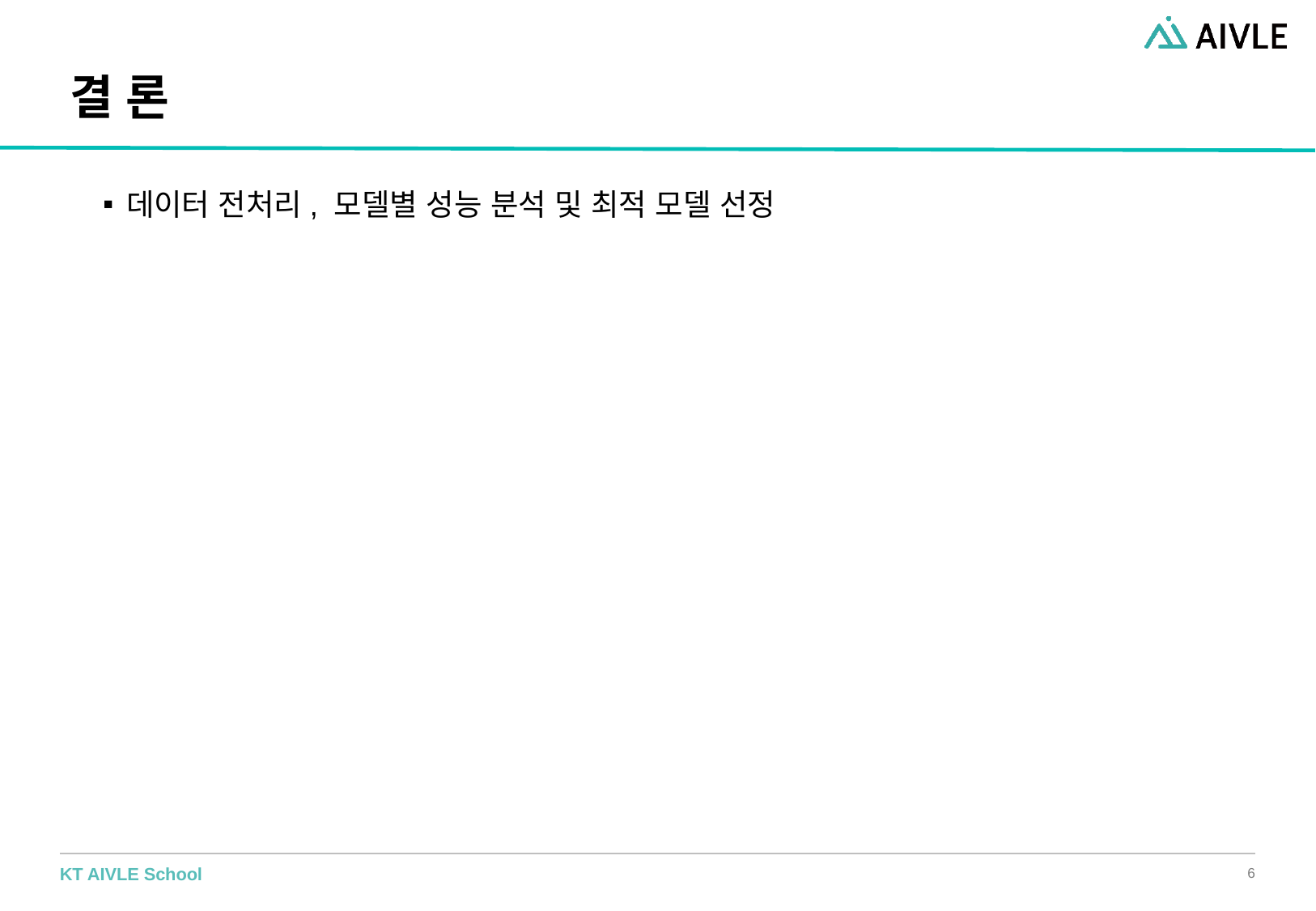

# 결 론
데이터 전처리, 모델별 성능 분석 및 최적 모델 선정